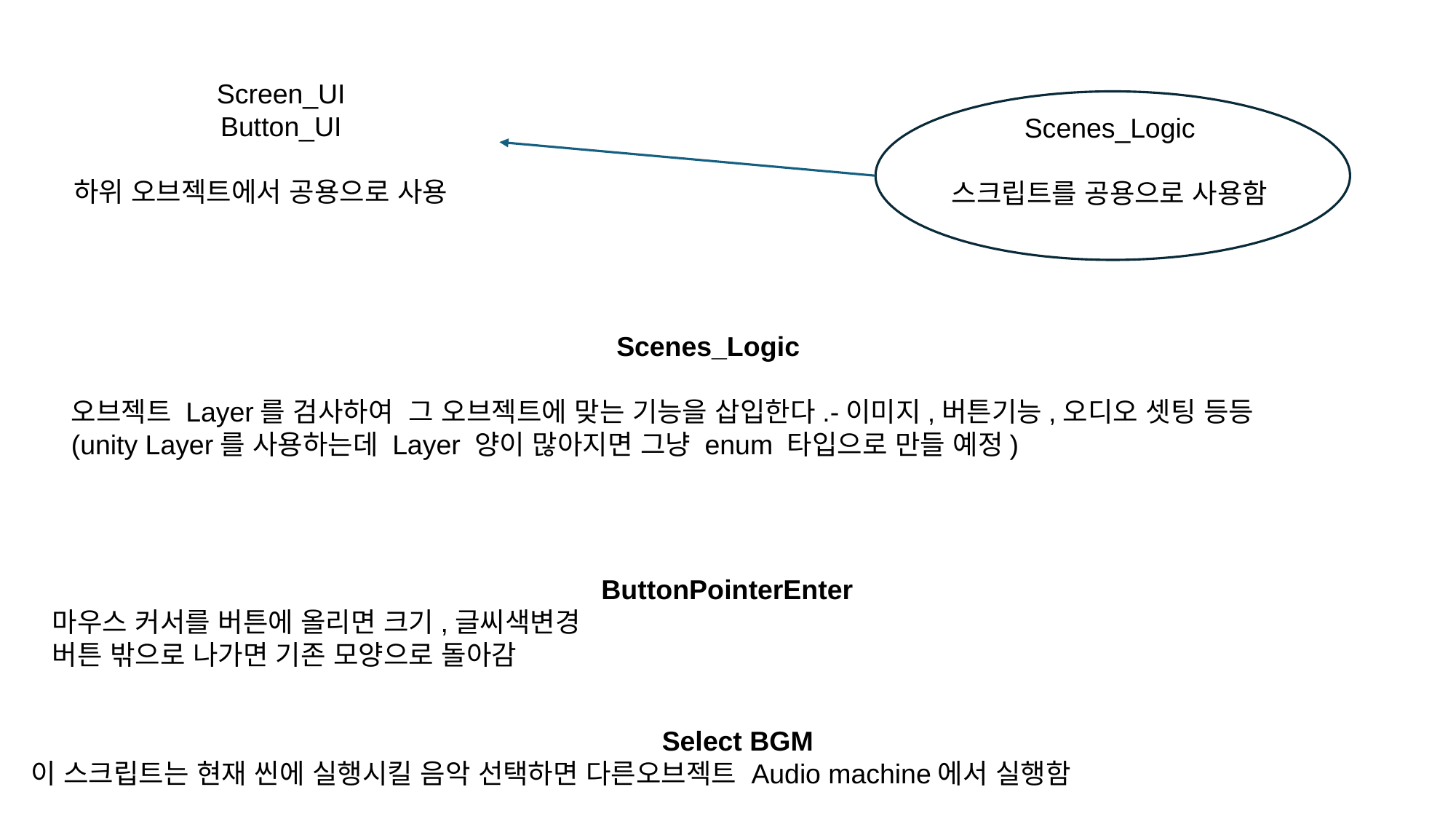

Screen_UI
Button_UI

하위 오브젝트에서 공용으로 사용

Scenes_Logic

스크립트를 공용으로 사용함
Scenes_Logic

오브젝트 Layer를 검사하여  그 오브젝트에 맞는 기능을 삽입한다.-이미지,버튼기능,오디오 셋팅 등등
(unity Layer를 사용하는데 Layer 양이 많아지면 그냥 enum 타입으로 만들 예정)

ButtonPointerEnter
마우스 커서를 버튼에 올리면 크기,글씨색변경
버튼 밖으로 나가면 기존 모양으로 돌아감
Select BGM
이 스크립트는 현재 씬에 실행시킬 음악 선택하면 다른오브젝트 Audio machine에서 실행함